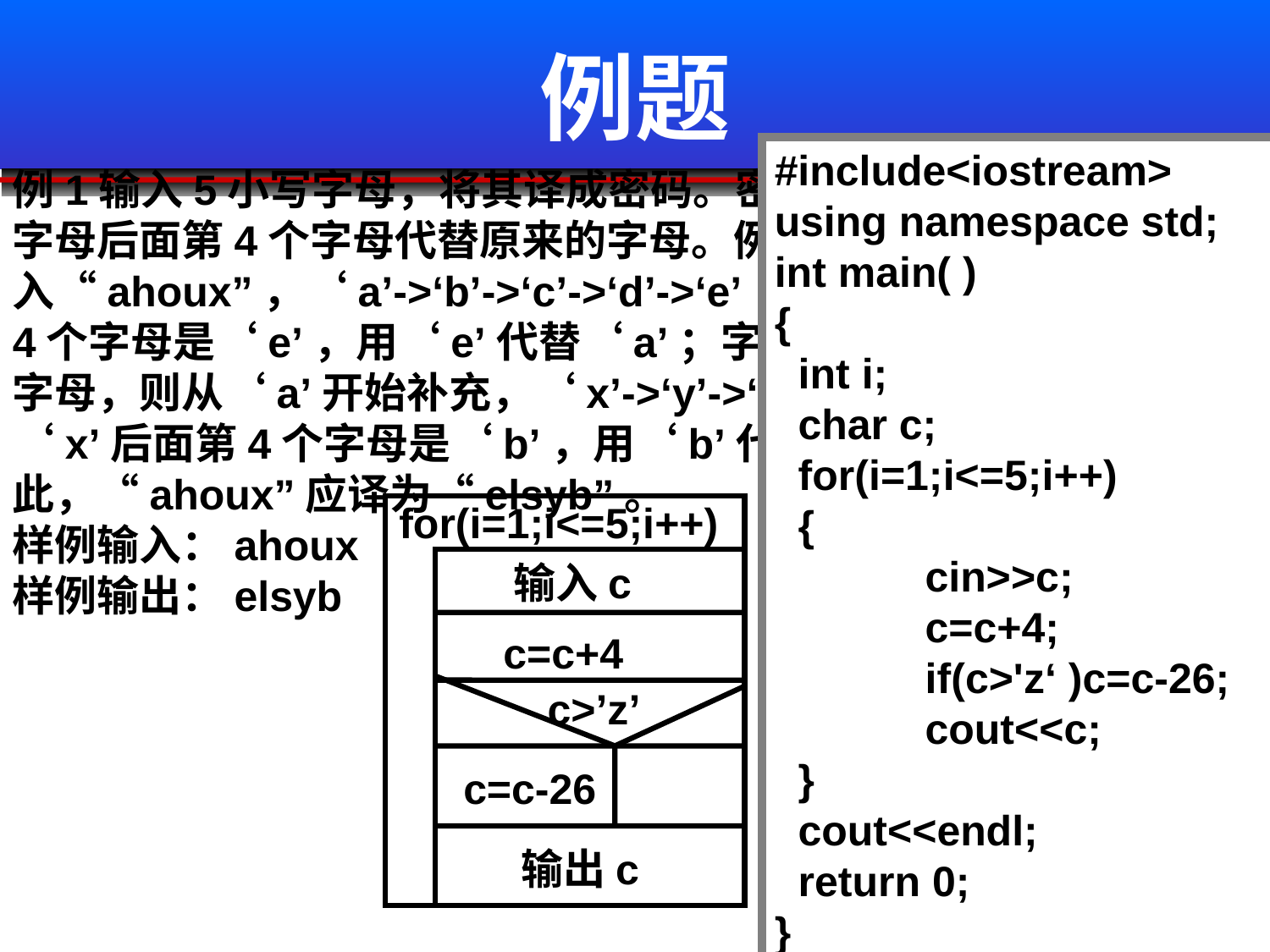

# 例题
#include<iostream>
using namespace std;
int main( )
{
  int i;
  char c;
  for(i=1;i<=5;i++)
  {
	  cin>>c;
	  c=c+4;
	  if(c>'z‘ )c=c-26;
	  cout<<c;
  }
  cout<<endl;
  return 0;
}
例1输入5小写字母，将其译成密码。密码规律是：用原来的字母后面第4个字母代替原来的字母。例如，输入“ahoux”，‘a’->‘b’->‘c’->‘d’->‘e’，所以字母‘a’后面第4个字母是‘e’，用‘e’代替‘a’；字母‘x’后面不足4个字母，则从‘a’开始补充，‘x’->‘y’->‘z’->‘a’->‘b’，所以字母‘x’后面第4个字母是‘b’，用‘b’代替‘x’。因此，“ahoux”应译为“elsyb”。
样例输入：ahoux
样例输出：elsyb
for(i=1;i<=5;i++)

输入c

c=c+4

c>’z’
c=c-26
输出c